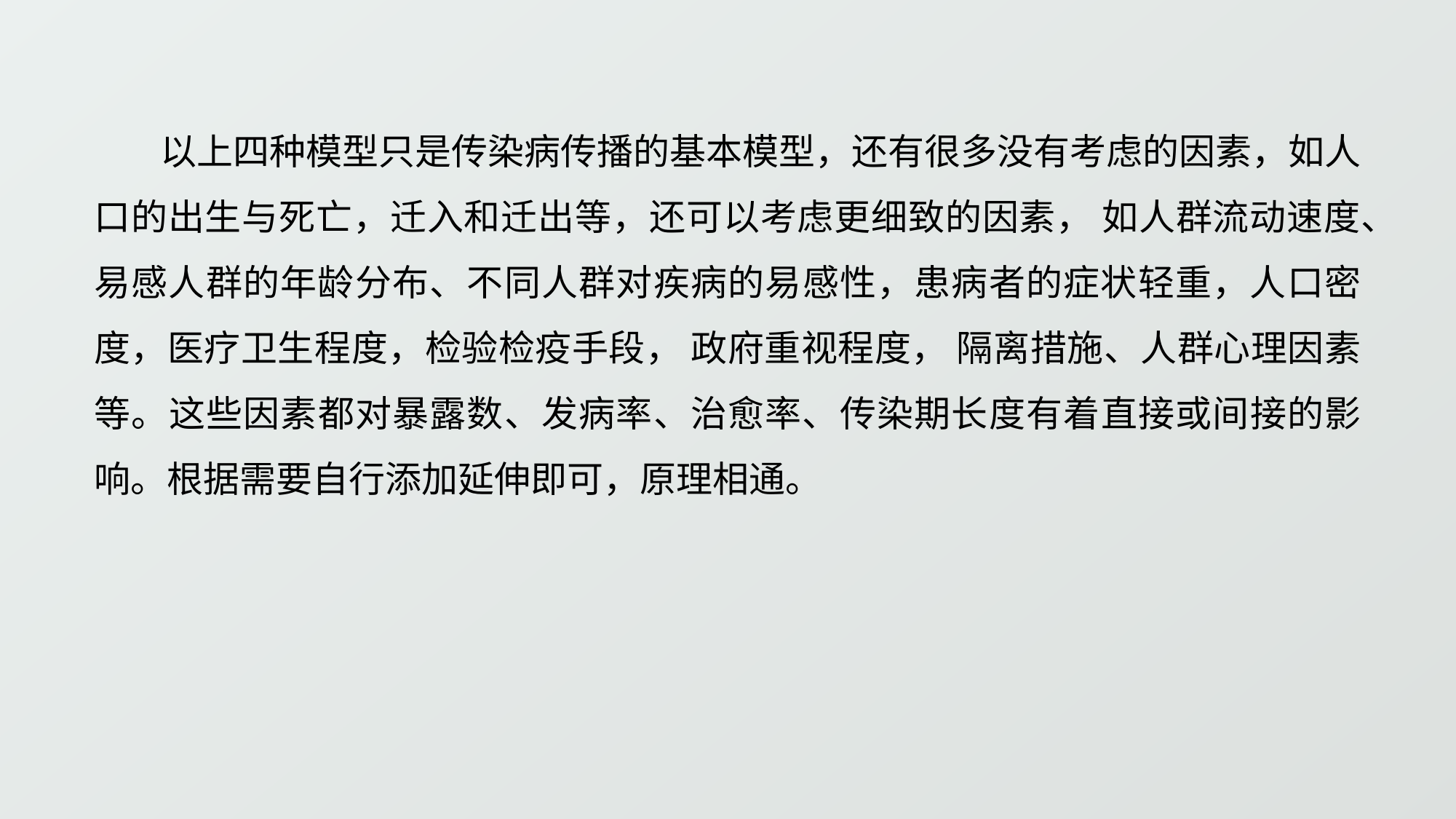

以上四种模型只是传染病传播的基本模型，还有很多没有考虑的因素，如人口的出生与死亡，迁入和迁出等，还可以考虑更细致的因素， 如人群流动速度、易感人群的年龄分布、不同人群对疾病的易感性，患病者的症状轻重，人口密度，医疗卫生程度，检验检疫手段， 政府重视程度， 隔离措施、人群心理因素等。这些因素都对暴露数、发病率、治愈率、传染期长度有着直接或间接的影响。根据需要自行添加延伸即可，原理相通。